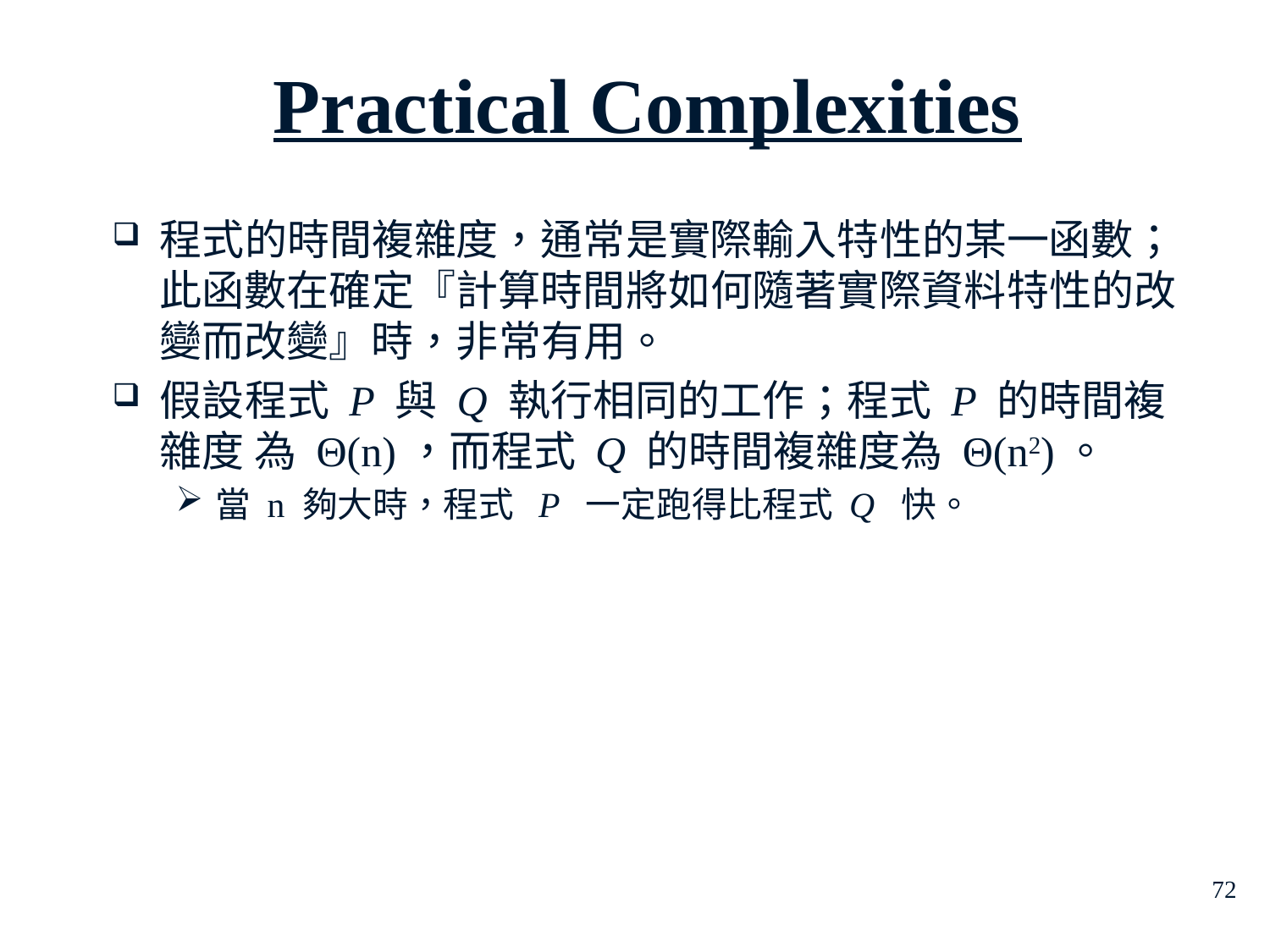

# Practical Complexities
程式的時間複雜度，通常是實際輸入特性的某一函數；此函數在確定『計算時間將如何隨著實際資料特性的改變而改變』時，非常有用。
假設程式 P 與 Q 執行相同的工作；程式 P 的時間複雜度 為 Θ(n)，而程式 Q 的時間複雜度為 Θ(n2)。
當 n 夠大時，程式  P  一定跑得比程式 Q  快。
72